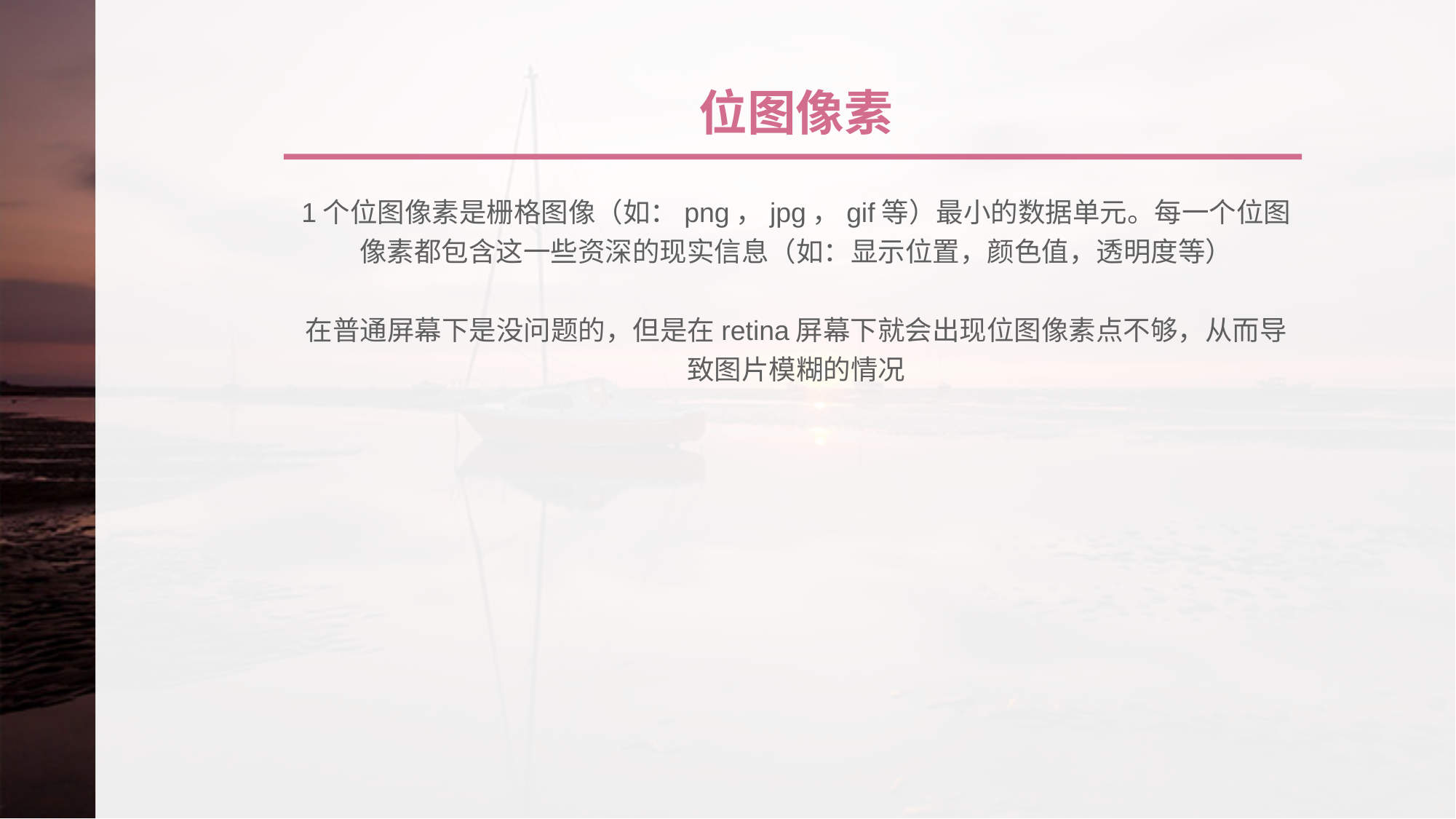

位图像素

1个位图像素是栅格图像（如：png，jpg，gif等）最小的数据单元。每一个位图像素都包含这一些资深的现实信息（如：显示位置，颜色值，透明度等）

在普通屏幕下是没问题的，但是在retina屏幕下就会出现位图像素点不够，从而导致图片模糊的情况